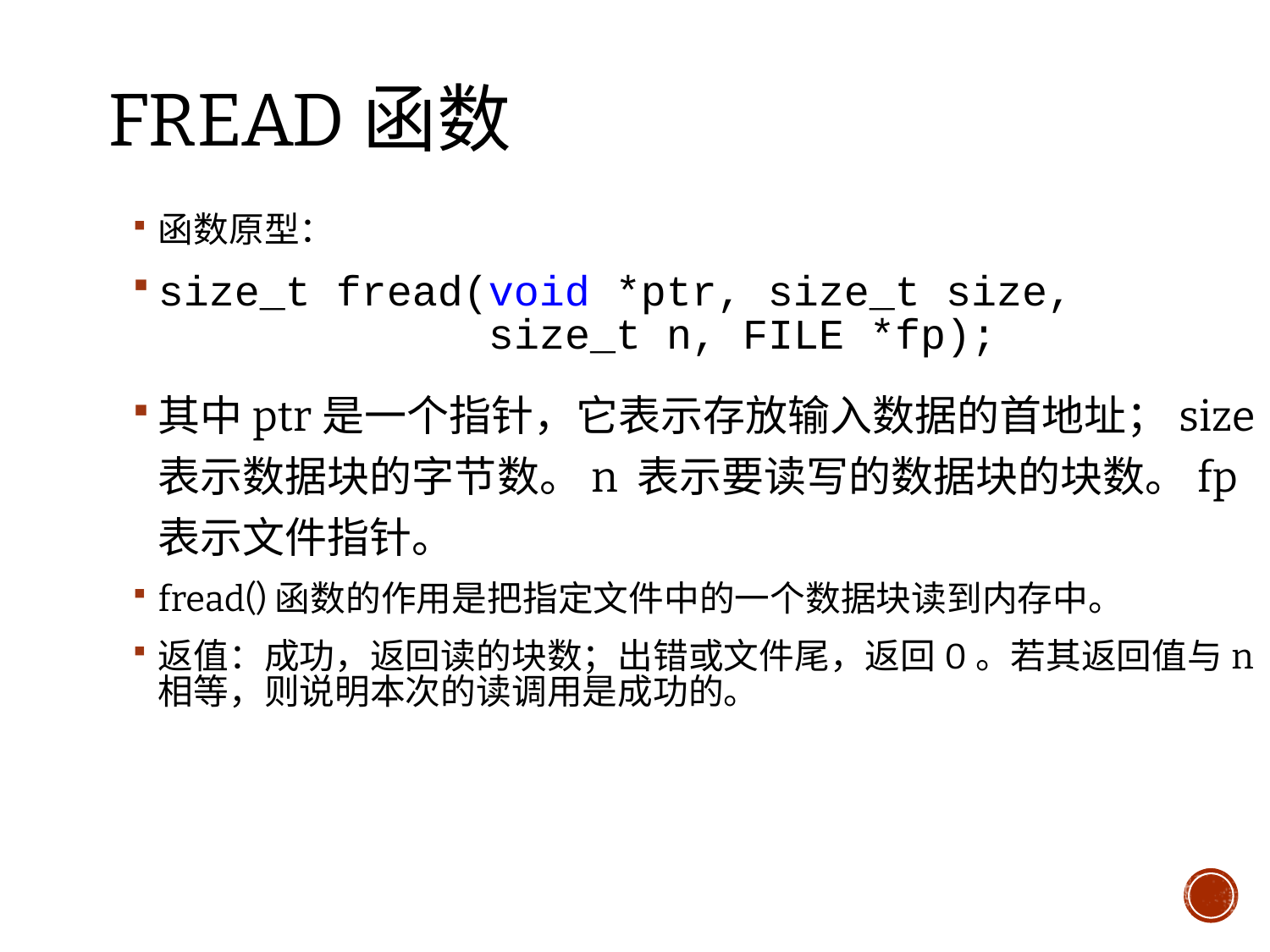

# fread函数
函数原型：
size_t fread(void *ptr, size_t size,
             size_t n, FILE *fp);
其中ptr是一个指针，它表示存放输入数据的首地址；size表示数据块的字节数。n 表示要读写的数据块的块数。fp 表示文件指针。
fread()函数的作用是把指定文件中的一个数据块读到内存中。
返值：成功，返回读的块数；出错或文件尾，返回0。若其返回值与n相等，则说明本次的读调用是成功的。